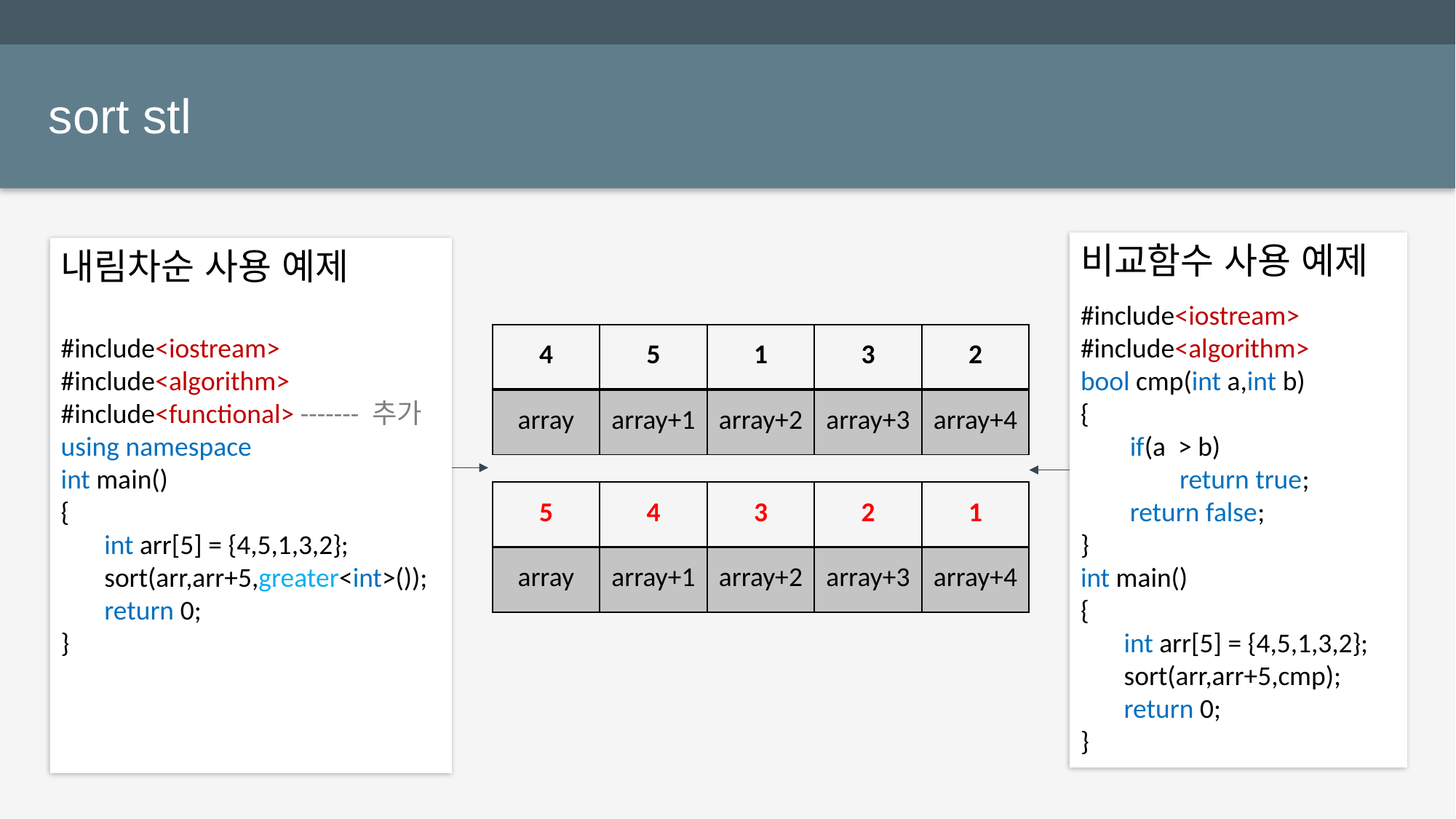

sort stl
비교함수 사용 예제

#include<iostream>
#include<algorithm>
bool cmp(int a,int b)
{
        if(a  > b)
                return true;
        return false;
}
int main()
{
       int arr[5] = {4,5,1,3,2};
       sort(arr,arr+5,cmp);
       return 0;
}

내림차순 사용 예제

#include<iostream>
#include<algorithm>
#include<functional> ------- 추가
using namespace std;
int main()
{
       int arr[5] = {4,5,1,3,2};
       sort(arr,arr+5,greater<int>());
       return 0;
}

| 4 | 5 | 1 | 3 | 2 |
| --- | --- | --- | --- | --- |
| array | array+1 | array+2 | array+3 | array+4 |
| 5 | 4 | 3 | 2 | 1 |
| --- | --- | --- | --- | --- |
| array | array+1 | array+2 | array+3 | array+4 |